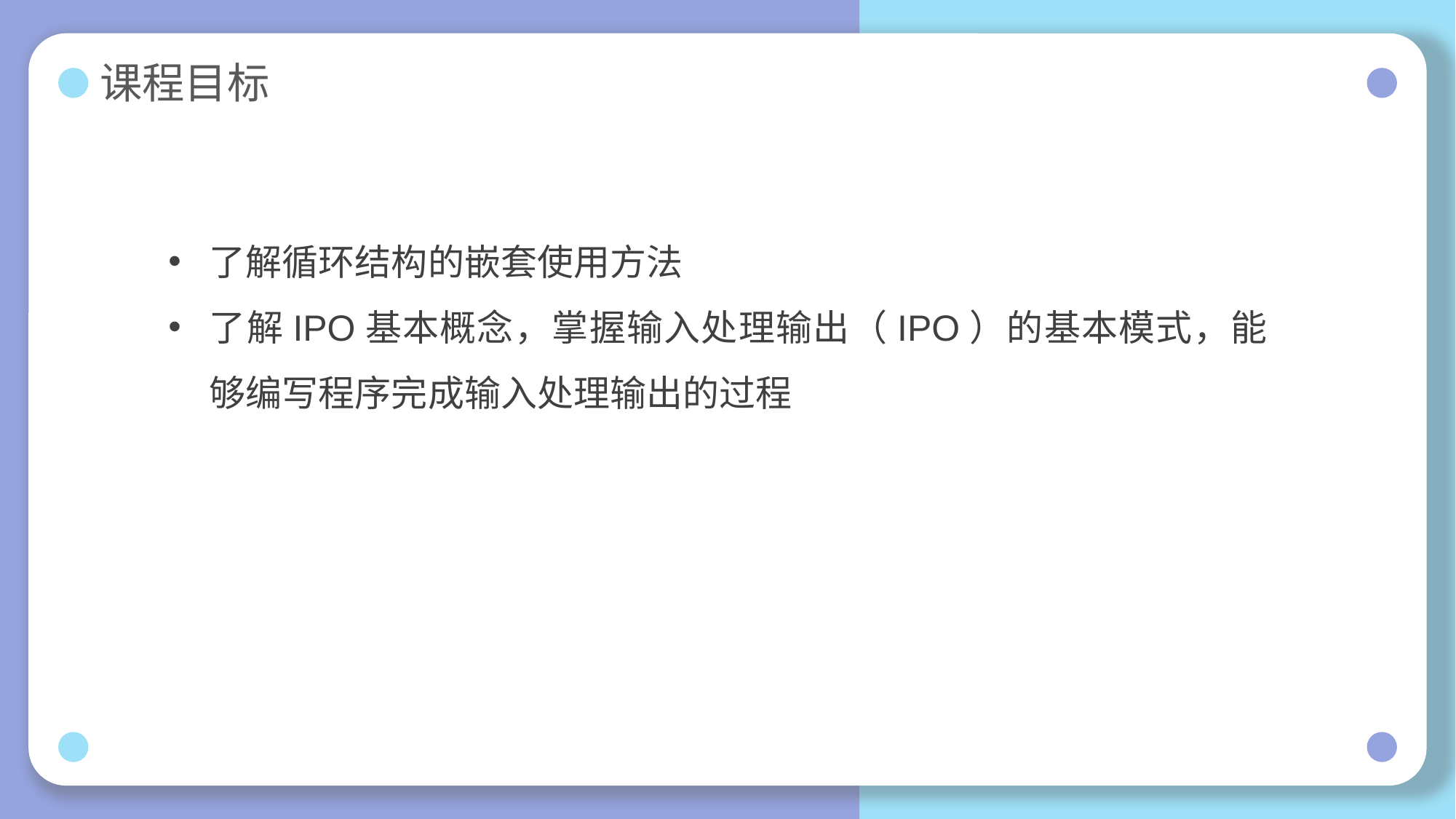

# 课程目标
了解循环结构的嵌套使用方法
了解IPO基本概念，掌握输入处理输出（IPO）的基本模式，能够编写程序完成输入处理输出的过程